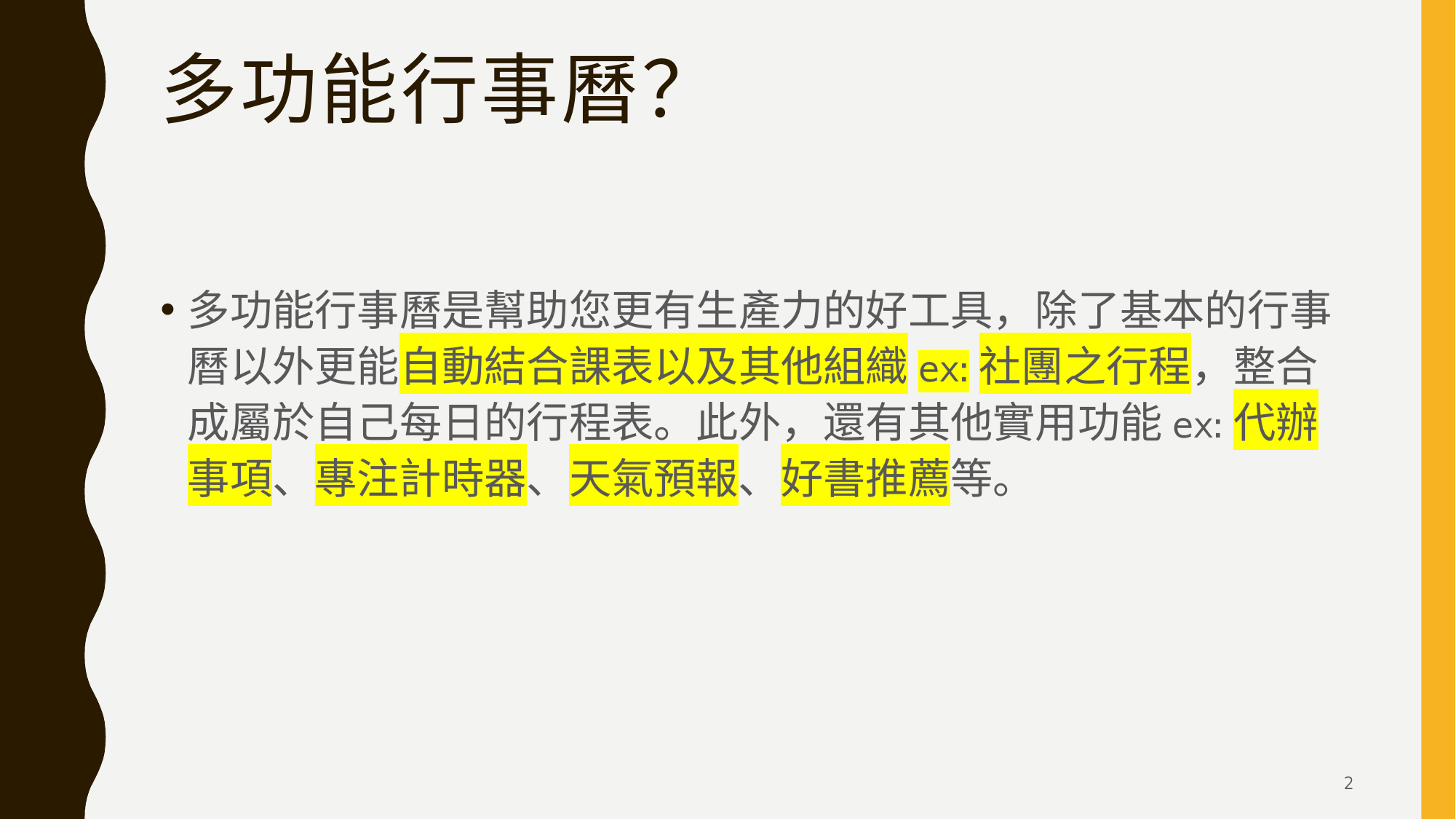

# 多功能行事曆？
多功能行事曆是幫助您更有生產力的好工具，除了基本的行事曆以外更能自動結合課表以及其他組織ex:社團之行程，整合成屬於自己每日的行程表。此外，還有其他實用功能ex:代辦事項、專注計時器、天氣預報、好書推薦等。
2